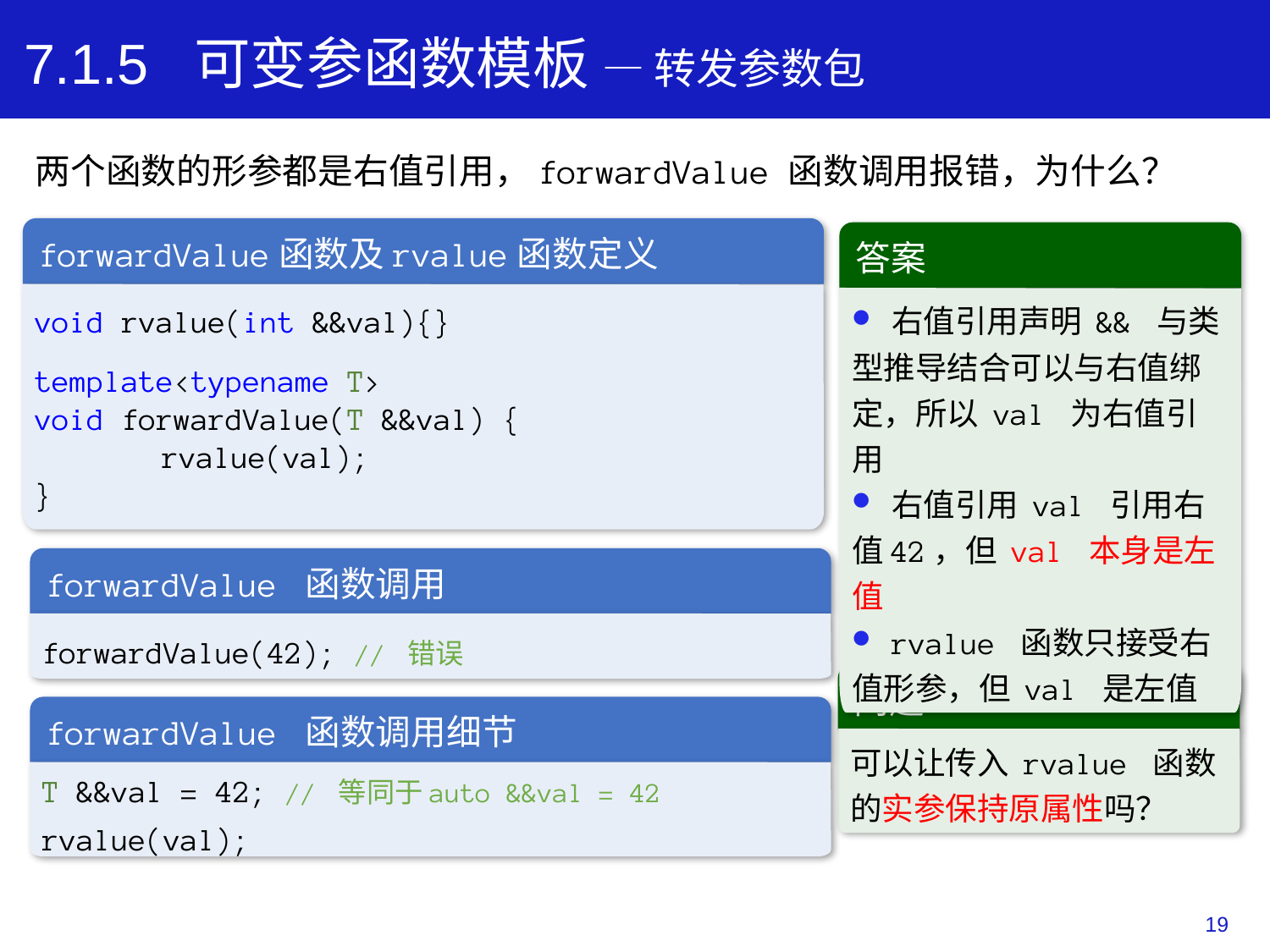

7.1.5  可变参函数模板 — 转发参数包
两个函数的形参都是右值引用，forwardValue 函数调用报错，为什么？
forwardValue函数及rvalue函数定义
void rvalue(int &&val){}
template<typename T>
void forwardValue(T &&val) {
	rvalue(val);
}
答案
右值引用声明 && 与类
型推导结合可以与右值绑
定，所以 val 为右值引用
右值引用 val 引用右
值42，但 val 本身是左值
rvalue 函数只接受右
值形参，但 val 是左值
学习目标
forwardValue 函数调用
forwardValue(42); // 错误
问题
可以让传入 rvalue 函数
的实参保持原属性吗？
forwardValue 函数调用细节
T &&val = 42; // 等同于auto &&val = 42
rvalue(val);
19